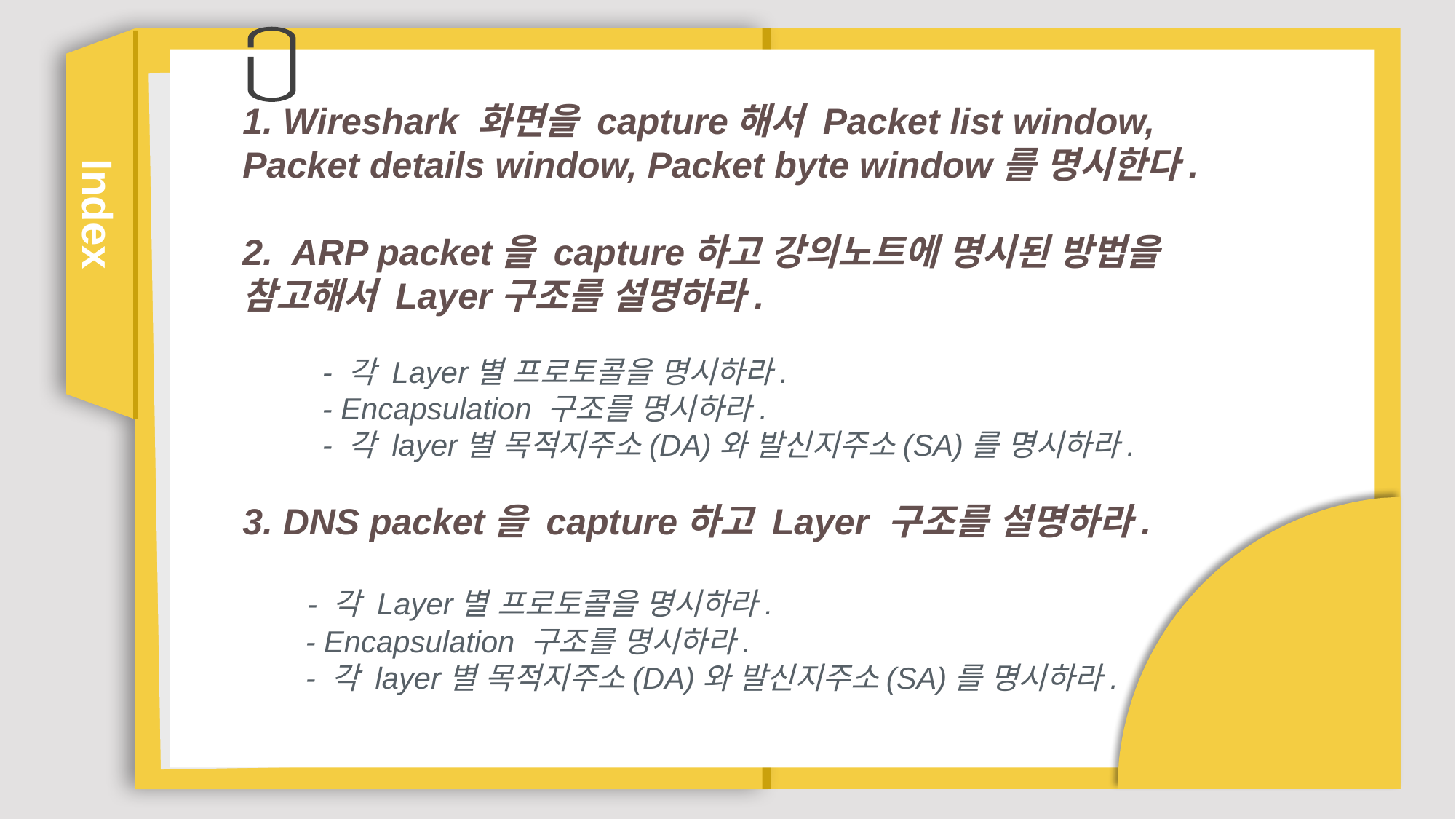

1. Wireshark 화면을 capture해서 Packet list window, Packet details window, Packet byte window를 명시한다.

2.  ARP packet을 capture하고 강의노트에 명시된 방법을 참고해서 Layer구조를 설명하라.

   - 각 Layer별 프로토콜을 명시하라.
   - Encapsulation 구조를 명시하라.
   - 각 layer별 목적지주소(DA)와 발신지주소(SA)를 명시하라.

3. DNS packet을 capture하고 Layer 구조를 설명하라.

 - 각 Layer별 프로토콜을 명시하라.
 - Encapsulation 구조를 명시하라.
 - 각 layer별 목적지주소(DA)와 발신지주소(SA)를 명시하라.
Index